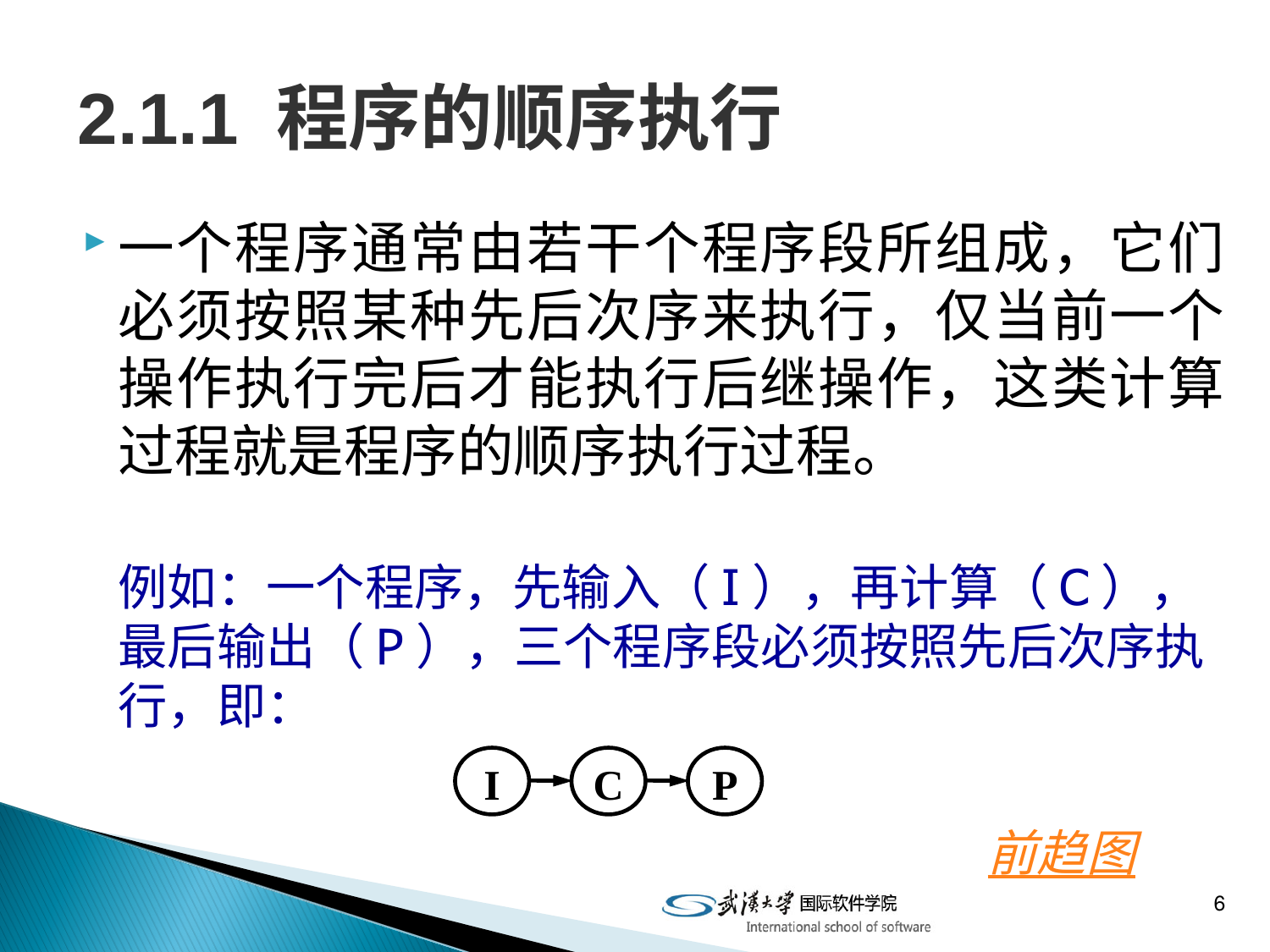

# 2.1.1 程序的顺序执行
一个程序通常由若干个程序段所组成，它们必须按照某种先后次序来执行，仅当前一个操作执行完后才能执行后继操作，这类计算过程就是程序的顺序执行过程。

例如：一个程序，先输入（I），再计算（C），最后输出（P），三个程序段必须按照先后次序执行，即：
I
C
P

前趋图